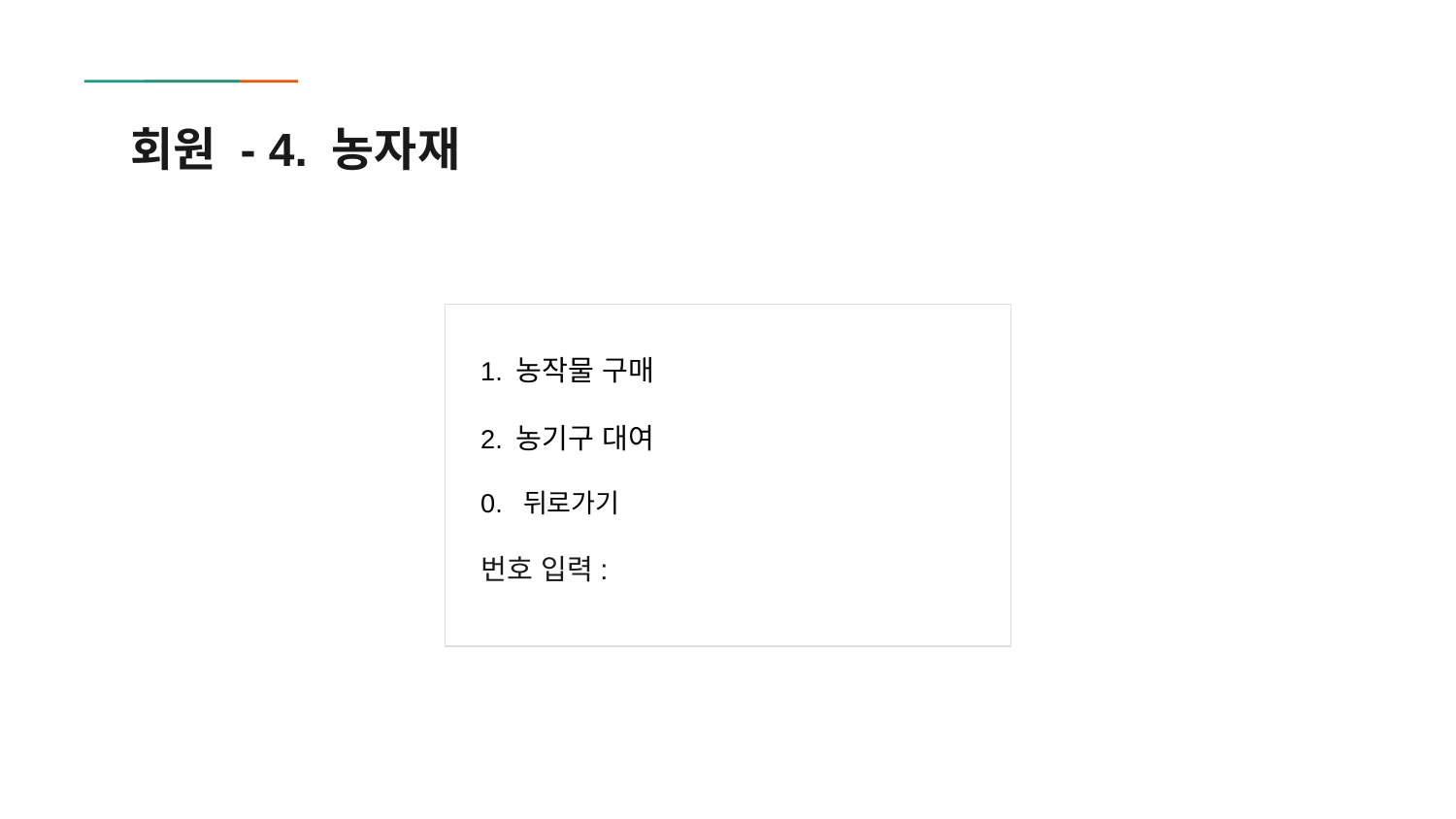

# 회원 - 4. 농자재
1. 농작물 구매
2. 농기구 대여
0.  뒤로가기
번호 입력: